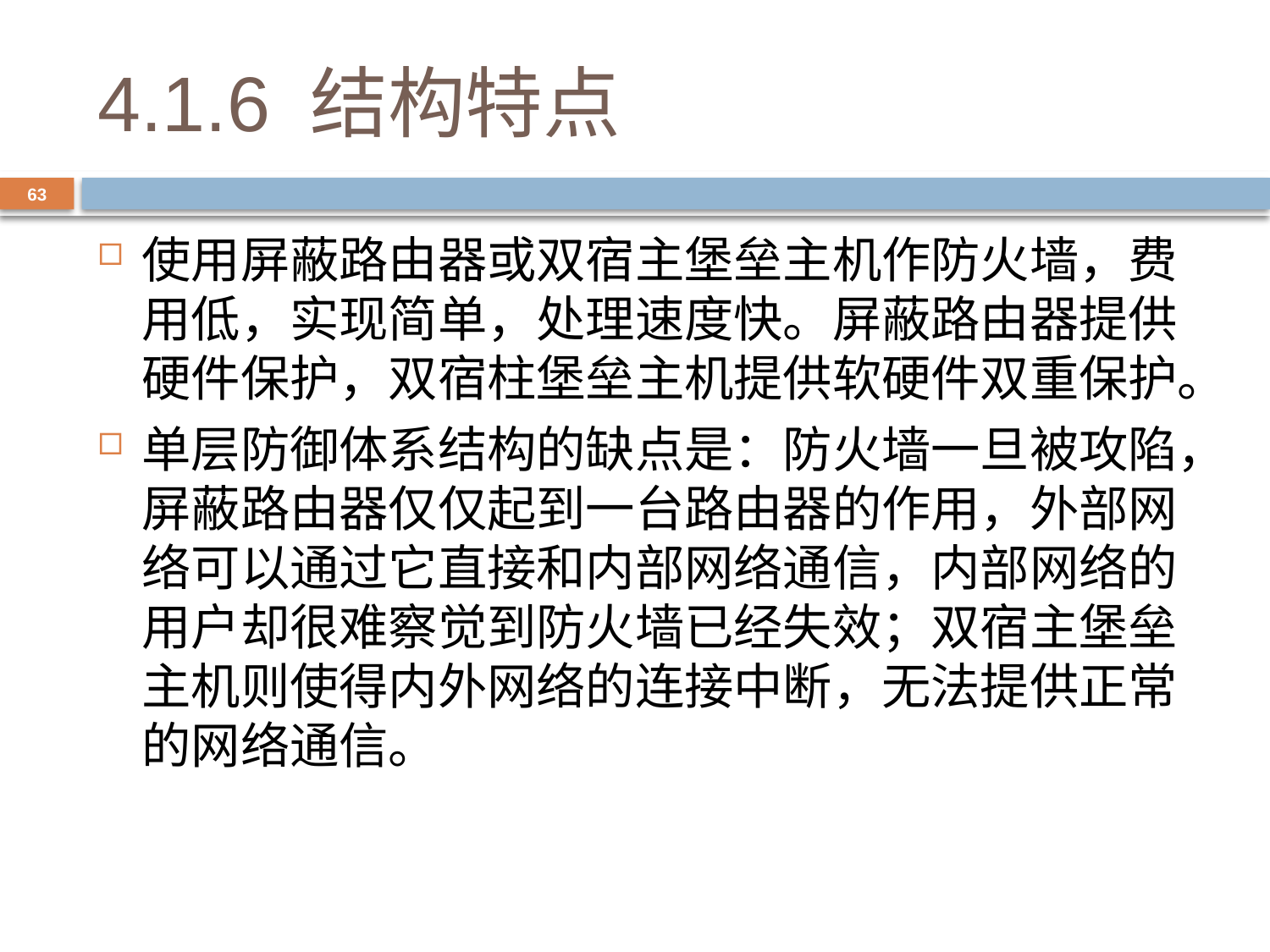

# 4.1.6 结构特点
63
使用屏蔽路由器或双宿主堡垒主机作防火墙，费用低，实现简单，处理速度快。屏蔽路由器提供硬件保护，双宿柱堡垒主机提供软硬件双重保护。
单层防御体系结构的缺点是：防火墙一旦被攻陷，屏蔽路由器仅仅起到一台路由器的作用，外部网络可以通过它直接和内部网络通信，内部网络的用户却很难察觉到防火墙已经失效；双宿主堡垒主机则使得内外网络的连接中断，无法提供正常的网络通信。